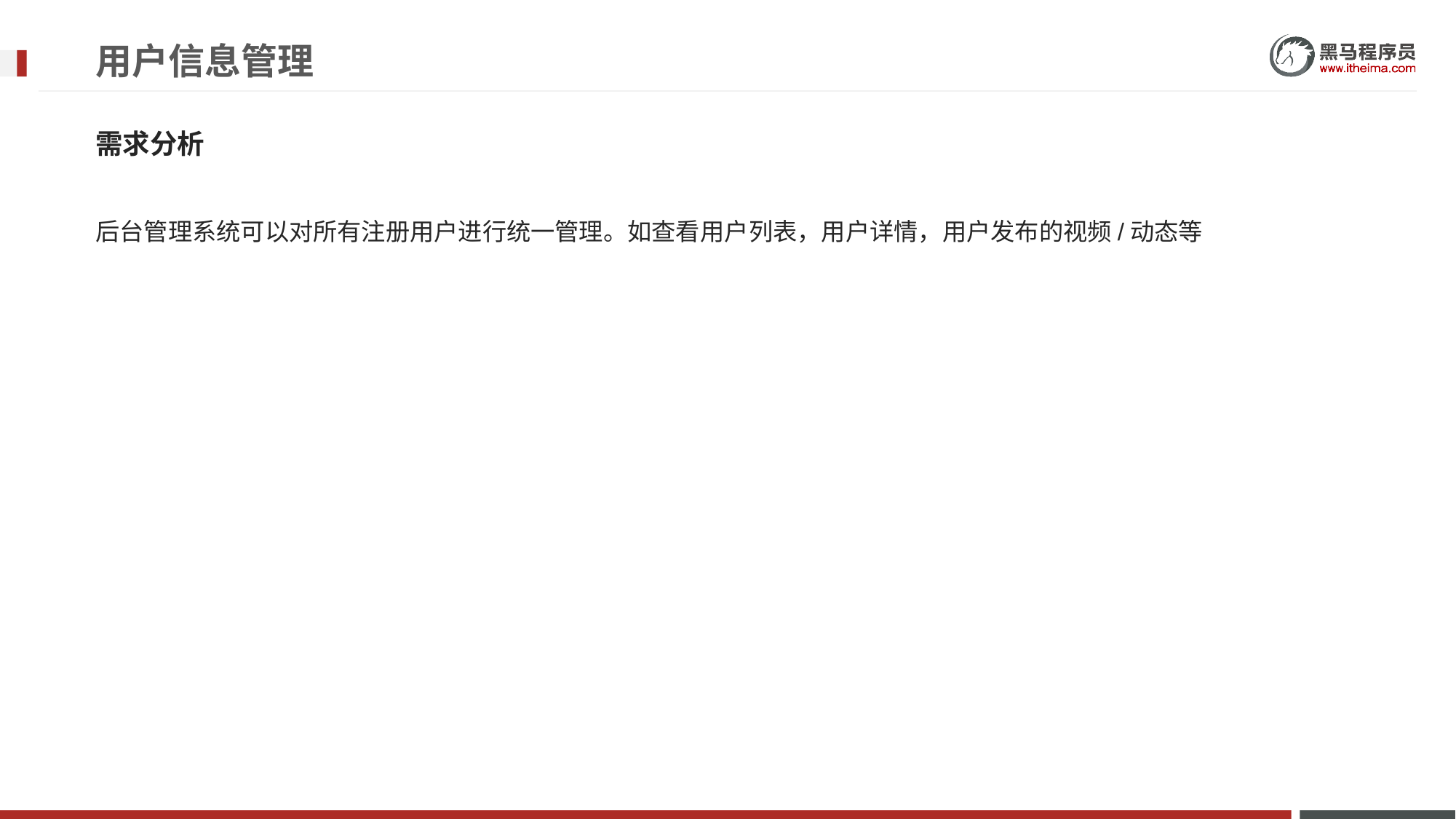

# 用户信息管理
需求分析
后台管理系统可以对所有注册用户进行统一管理。如查看用户列表，用户详情，用户发布的视频/动态等